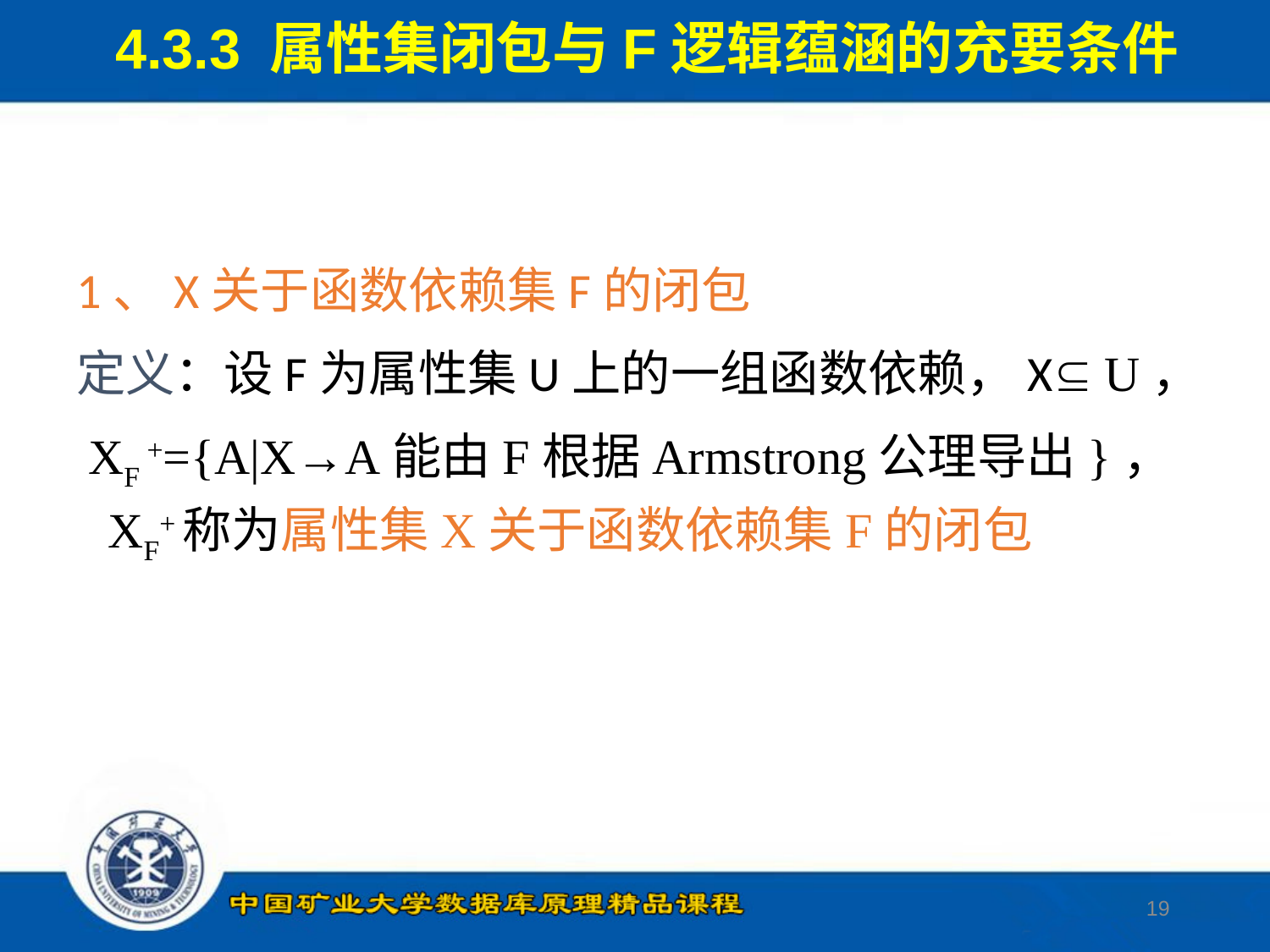

4.3.3 属性集闭包与F逻辑蕴涵的充要条件
1、X关于函数依赖集F的闭包
定义：设F为属性集U上的一组函数依赖，X⊆ U，
 XF +={A|X→A能由F根据Armstrong公理导出}，XF+称为属性集X关于函数依赖集F的闭包
19